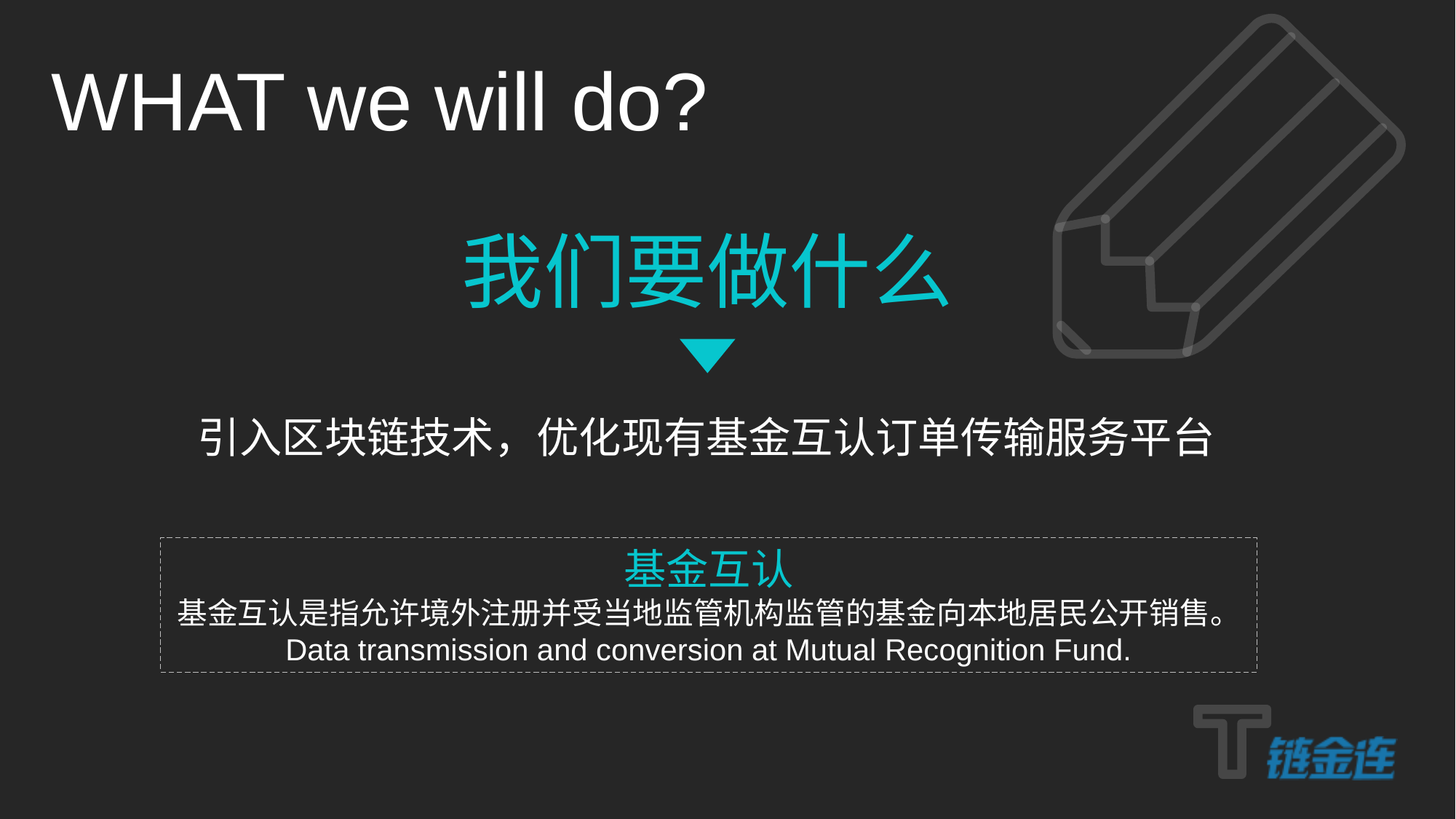

WHAT we will do?
我们要做什么

引入区块链技术，优化现有基金互认订单传输服务平台
基金互认
基金互认是指允许境外注册并受当地监管机构监管的基金向本地居民公开销售。
Data transmission and conversion at Mutual Recognition Fund.